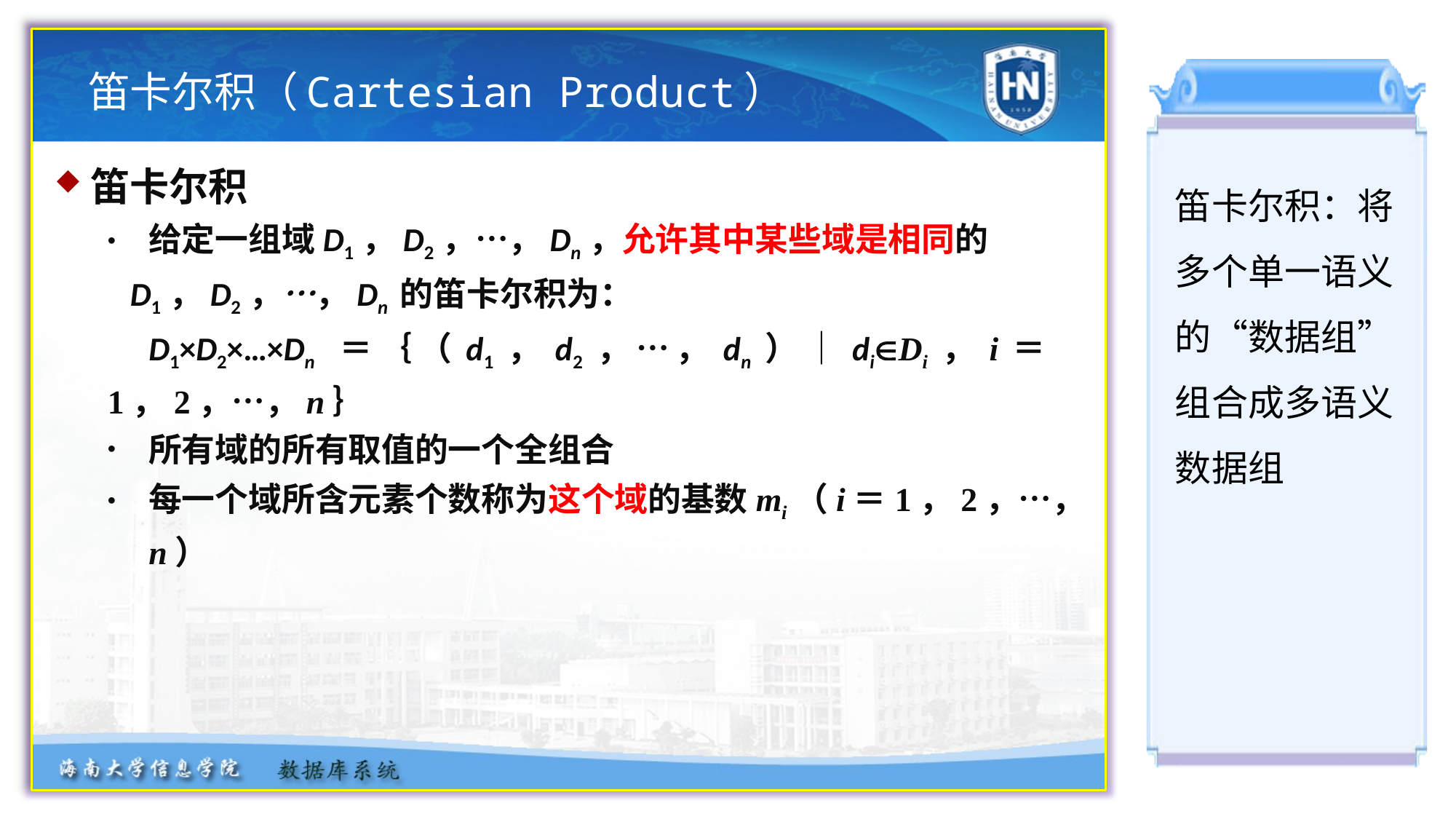

# 笛卡尔积（Cartesian Product）
笛卡尔积
给定一组域D1，D2，…，Dn，允许其中某些域是相同的
   D1，D2，…，Dn 的笛卡尔积为：
   D1×D2×…×Dn ＝｛（d1，d2，…，dn）｜di∈Di，i＝1，2，…，n｝
所有域的所有取值的一个全组合
每一个域所含元素个数称为这个域的基数mi（i＝1，2，…，n）
笛卡尔积：将多个单一语义的“数据组”组合成多语义数据组